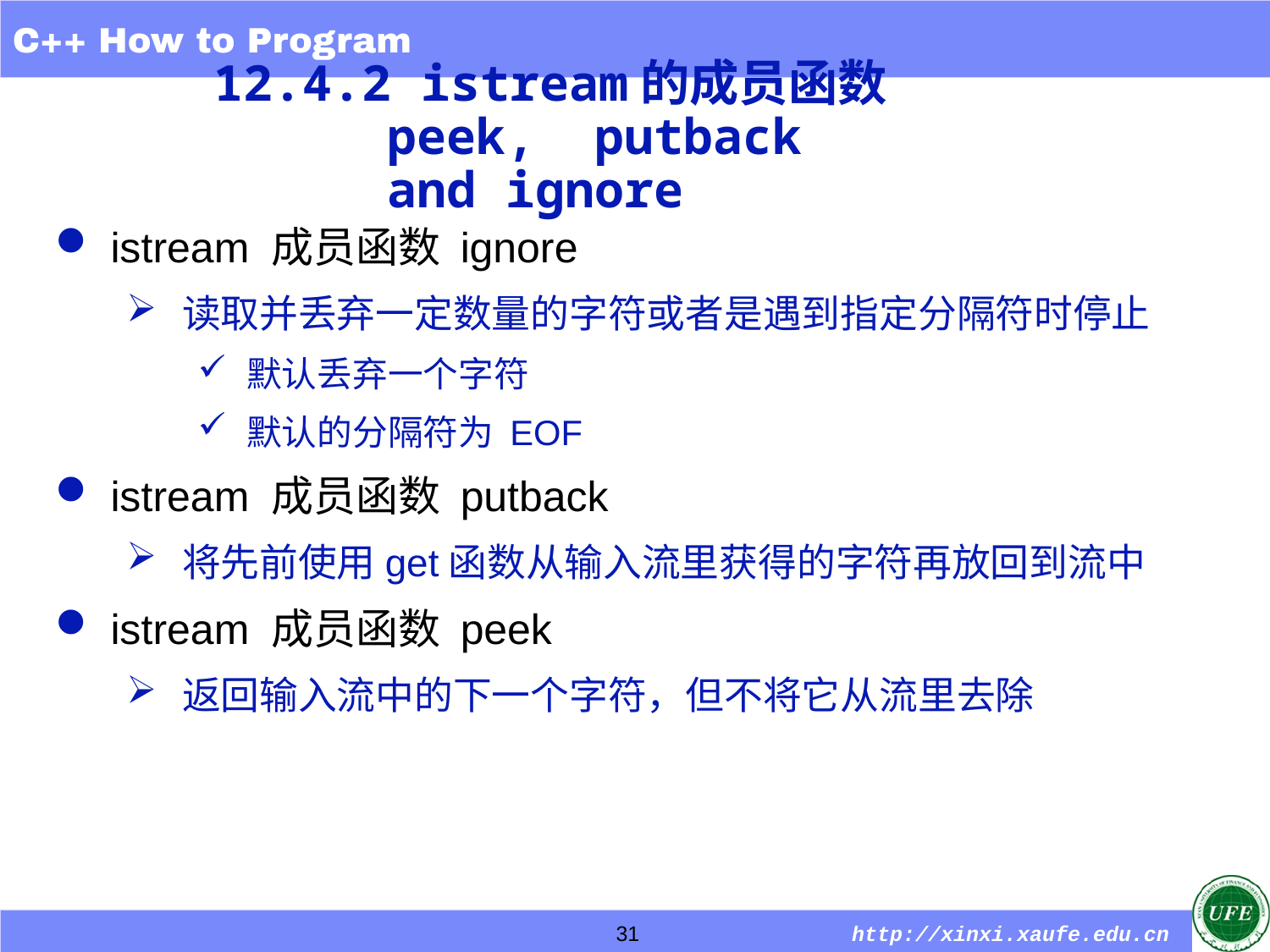

# 12.4.2 istream的成员函数peek,  putback and ignore
istream 成员函数 ignore
读取并丢弃一定数量的字符或者是遇到指定分隔符时停止
默认丢弃一个字符
默认的分隔符为 EOF
istream 成员函数 putback
将先前使用get函数从输入流里获得的字符再放回到流中
istream 成员函数 peek
返回输入流中的下一个字符，但不将它从流里去除
31